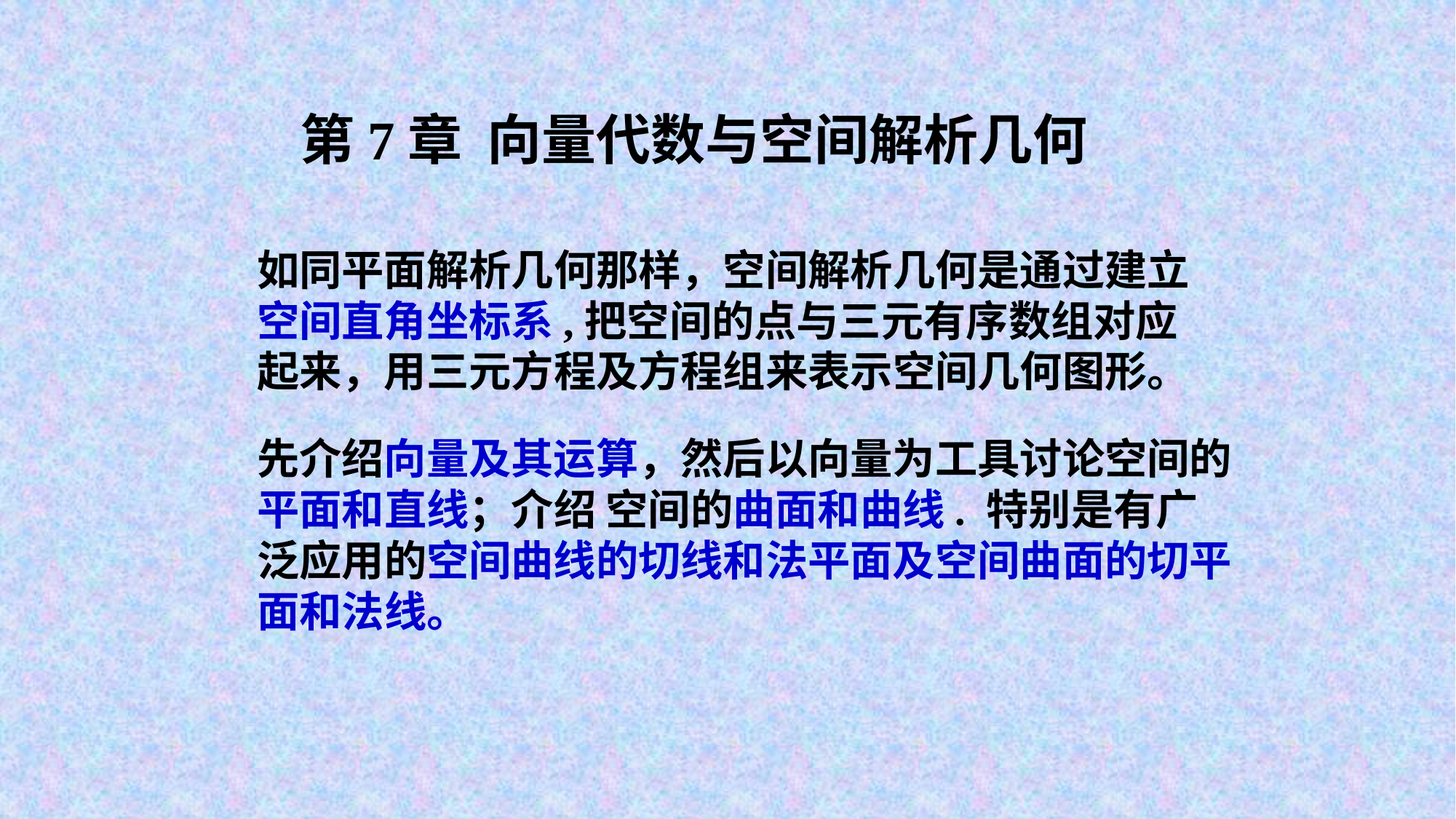

第7章  向量代数与空间解析几何
如同平面解析几何那样，空间解析几何是通过建立空间直角坐标系,把空间的点与三元有序数组对应起来，用三元方程及方程组来表示空间几何图形。
先介绍向量及其运算，然后以向量为工具讨论空间的平面和直线；介绍 空间的曲面和曲线. 特别是有广泛应用的空间曲线的切线和法平面及空间曲面的切平面和法线。